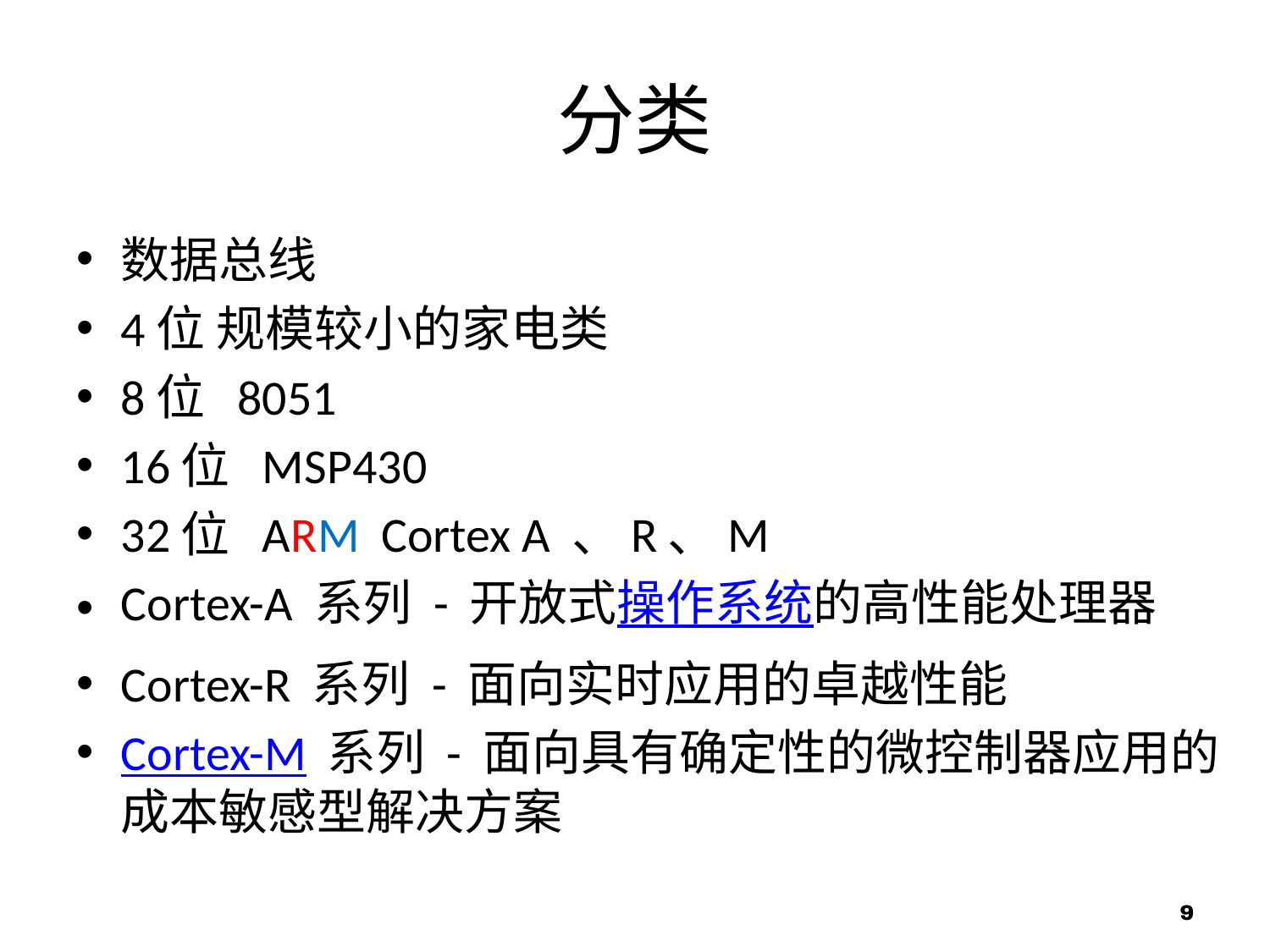

# 分类
数据总线
4位 规模较小的家电类
8位  8051
16位  MSP430
32位  ARM  Cortex A 、R、M
Cortex-A 系列 - 开放式操作系统的高性能处理器
Cortex-R 系列 - 面向实时应用的卓越性能
Cortex-M 系列 - 面向具有确定性的微控制器应用的成本敏感型解决方案

9